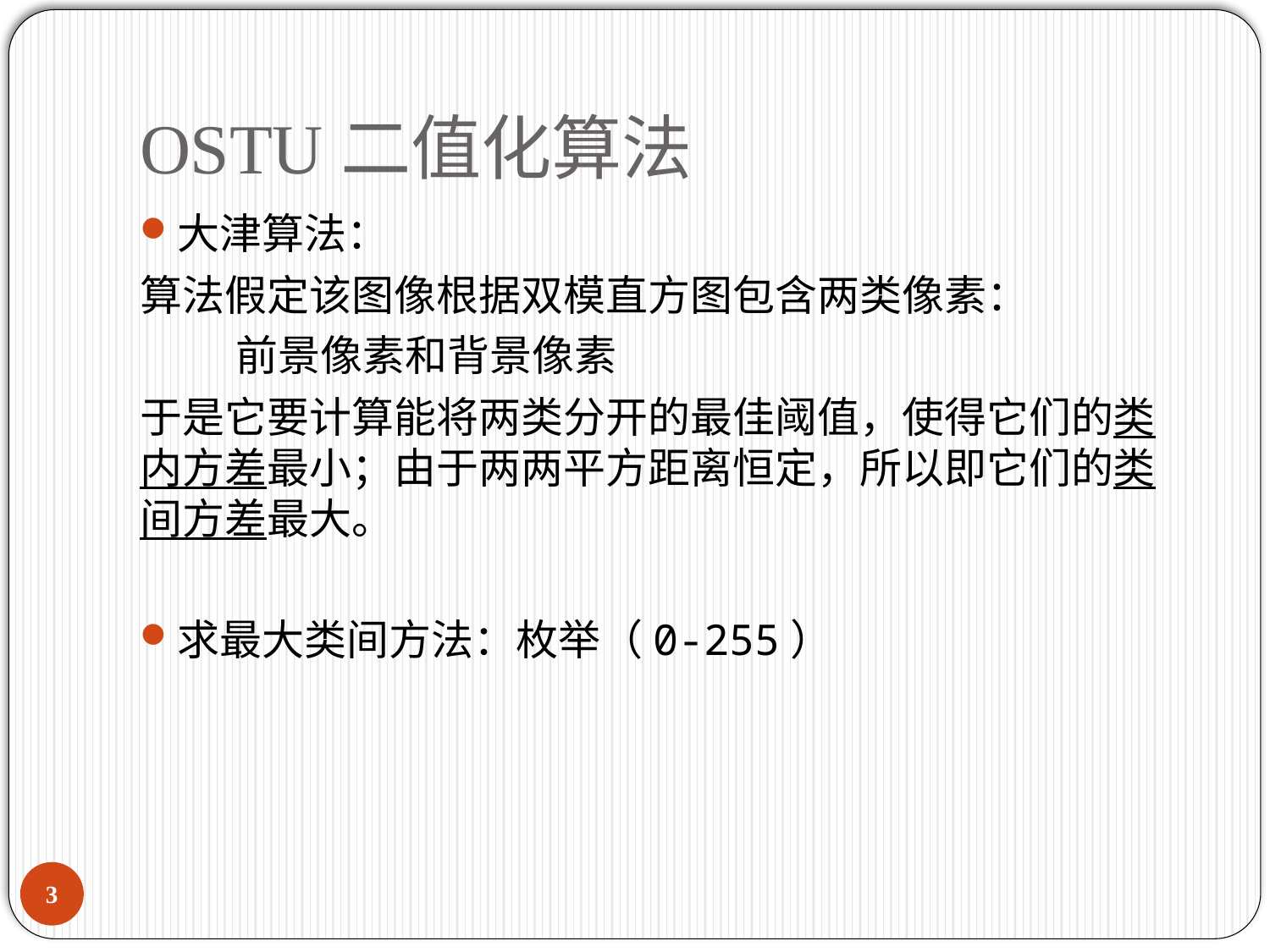

# OSTU二值化算法
大津算法：
算法假定该图像根据双模直方图包含两类像素：
         前景像素和背景像素
于是它要计算能将两类分开的最佳阈值，使得它们的类内方差最小；由于两两平方距离恒定，所以即它们的类间方差最大。

求最大类间方法：枚举（0-255）
3